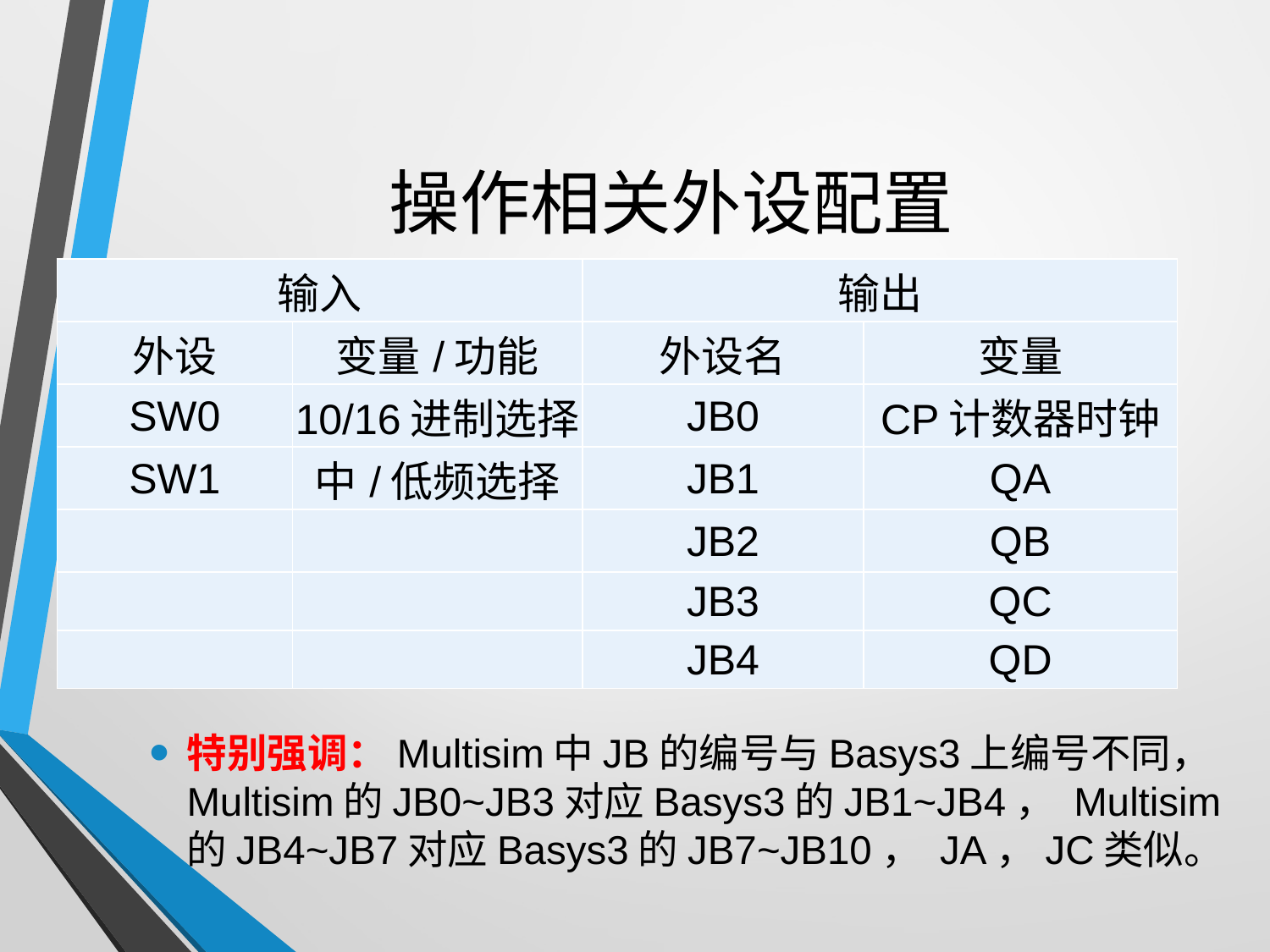

# 操作相关外设配置
| 输入 |  | 输出 |  |
| --- | --- | --- | --- |
| 外设 | 变量/功能 | 外设名 | 变量 |
| SW0 | 10/16进制选择 | JB0 | CP计数器时钟 |
| SW1 | 中/低频选择 | JB1 | QA |
|  |  | JB2 | QB |
|  |  | JB3 | QC |
|  |  | JB4 | QD |
特别强调：Multisim中JB的编号与Basys3上编号不同， Multisim的JB0~JB3对应Basys3的JB1~JB4， Multisim的JB4~JB7对应Basys3的JB7~JB10， JA，JC类似。